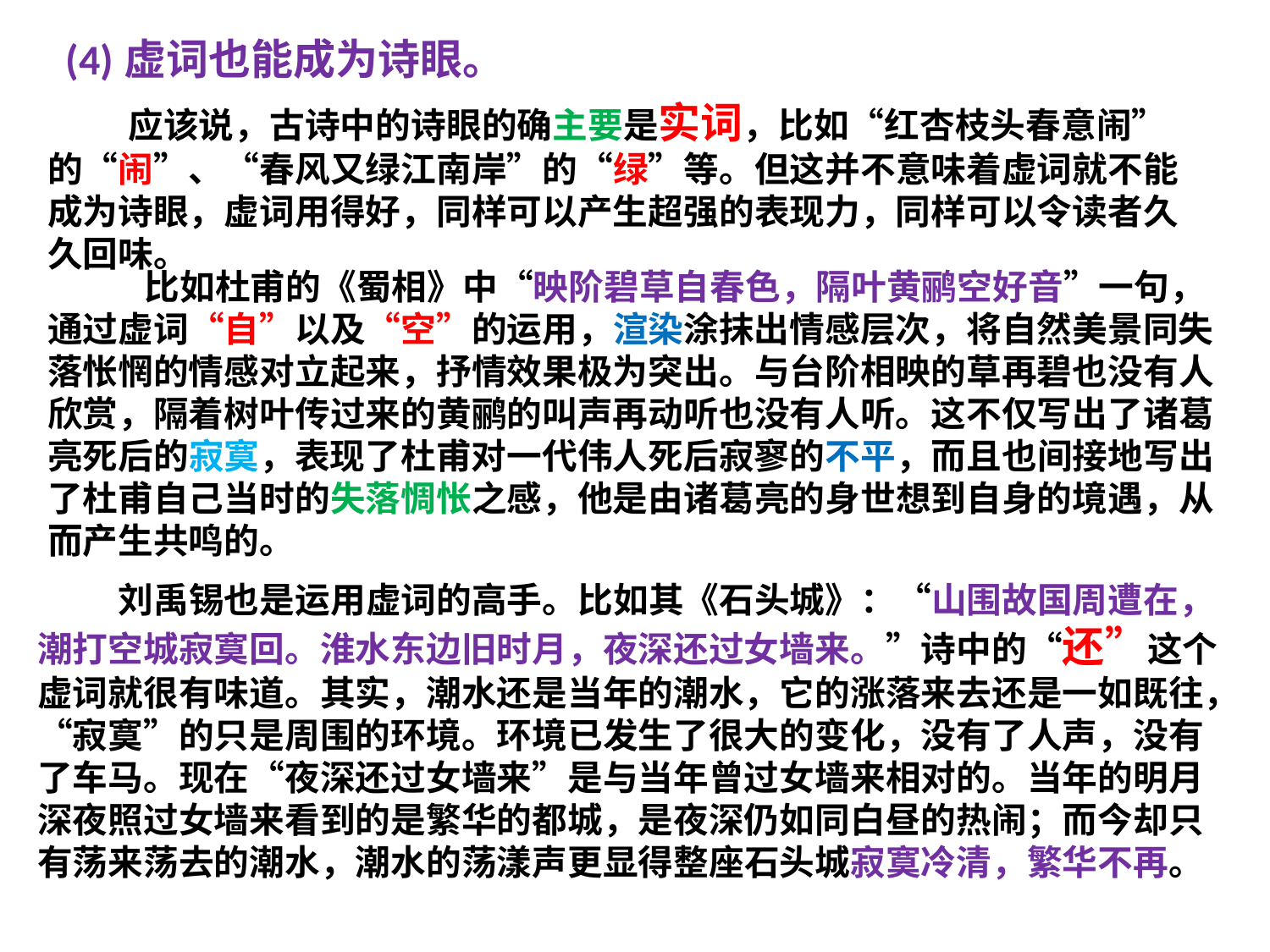

(4)虚词也能成为诗眼。
         应该说，古诗中的诗眼的确主要是实词，比如“红杏枝头春意闹”的“闹”、“春风又绿江南岸”的“绿”等。但这并不意味着虚词就不能成为诗眼，虚词用得好，同样可以产生超强的表现力，同样可以令读者久久回味。
           比如杜甫的《蜀相》中“映阶碧草自春色，隔叶黄鹂空好音”一句，通过虚词“自”以及“空”的运用，渲染涂抹出情感层次，将自然美景同失落怅惘的情感对立起来，抒情效果极为突出。与台阶相映的草再碧也没有人欣赏，隔着树叶传过来的黄鹂的叫声再动听也没有人听。这不仅写出了诸葛亮死后的寂寞，表现了杜甫对一代伟人死后寂寥的不平，而且也间接地写出了杜甫自己当时的失落惆怅之感，他是由诸葛亮的身世想到自身的境遇，从而产生共鸣的。
         刘禹锡也是运用虚词的高手。比如其《石头城》：“山围故国周遭在，潮打空城寂寞回。淮水东边旧时月，夜深还过女墙来。”诗中的“还”这个虚词就很有味道。其实，潮水还是当年的潮水，它的涨落来去还是一如既往，“寂寞”的只是周围的环境。环境已发生了很大的变化，没有了人声，没有了车马。现在“夜深还过女墙来”是与当年曾过女墙来相对的。当年的明月深夜照过女墙来看到的是繁华的都城，是夜深仍如同白昼的热闹；而今却只有荡来荡去的潮水，潮水的荡漾声更显得整座石头城寂寞冷清，繁华不再。